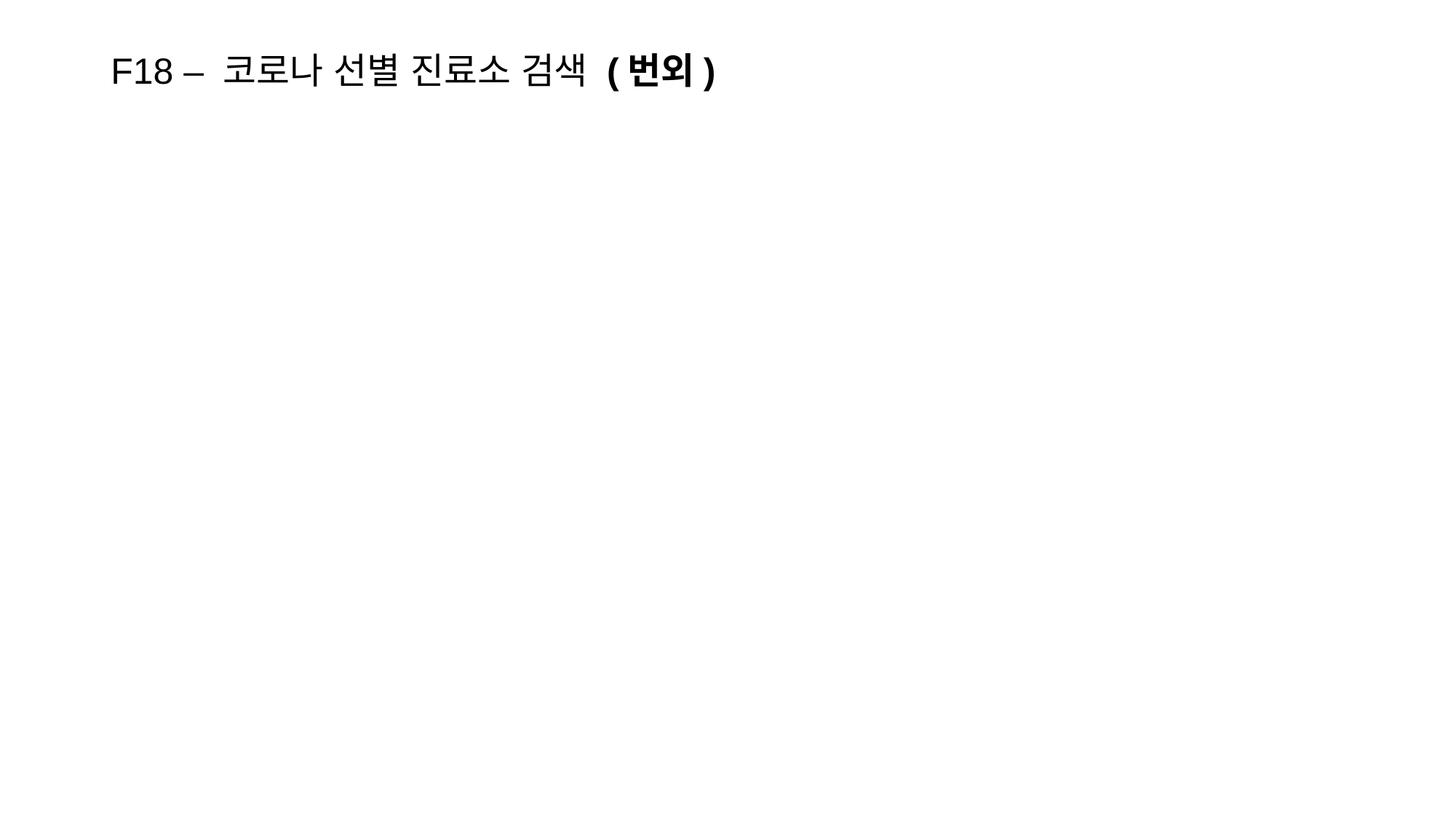

# F18 – 코로나 선별 진료소 검색 (번외)